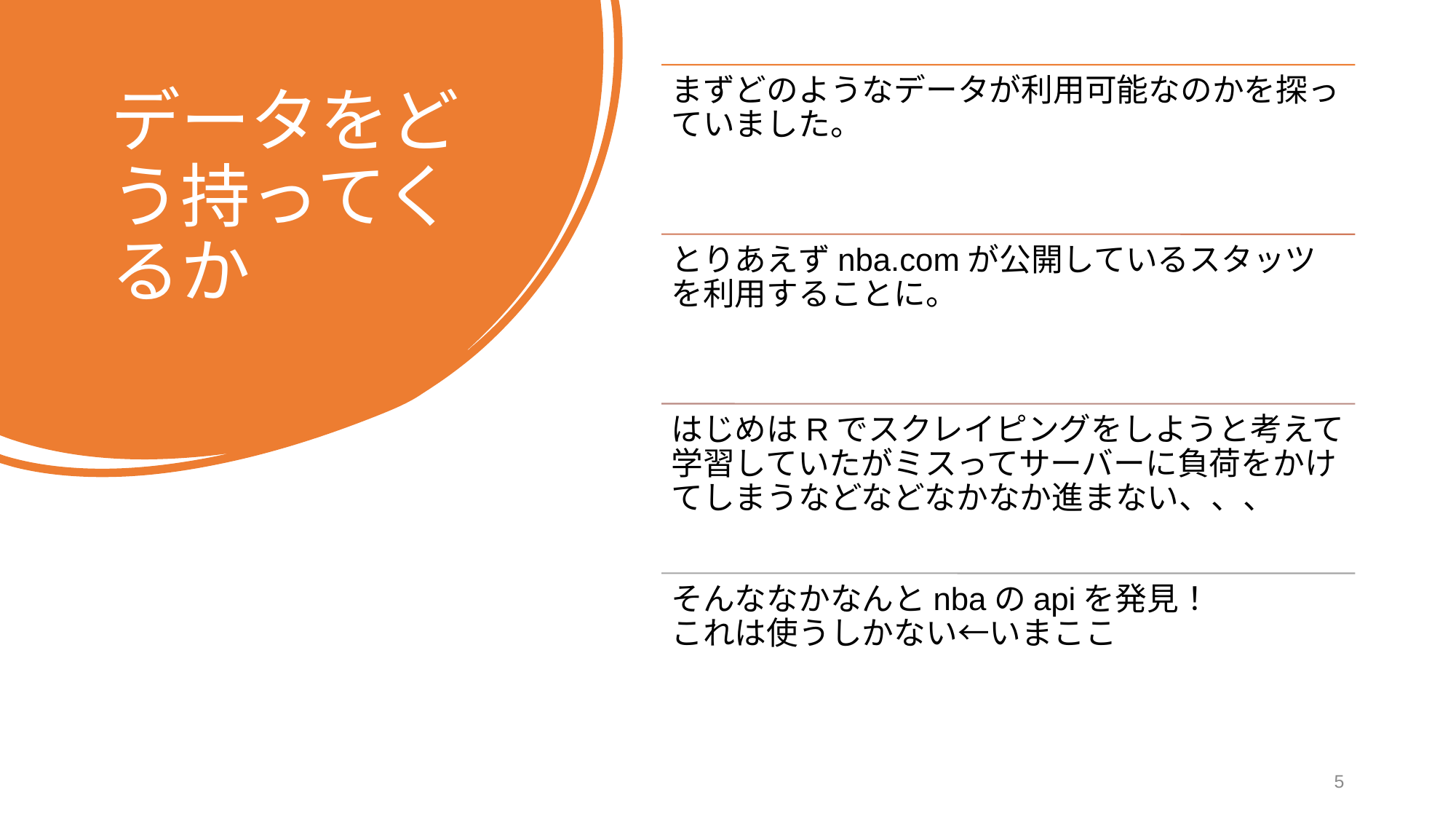

まずどのようなデータが利用可能なのかを探っていました。
とりあえずnba.comが公開しているスタッツを利用することに。
はじめはRでスクレイピングをしようと考えて学習していたがミスってサーバーに負荷をかけてしまうなどなどなかなか進まない、、、
そんななかなんとnbaのapiを発見！
これは使うしかない←いまここ
# データをどう持ってくるか
5